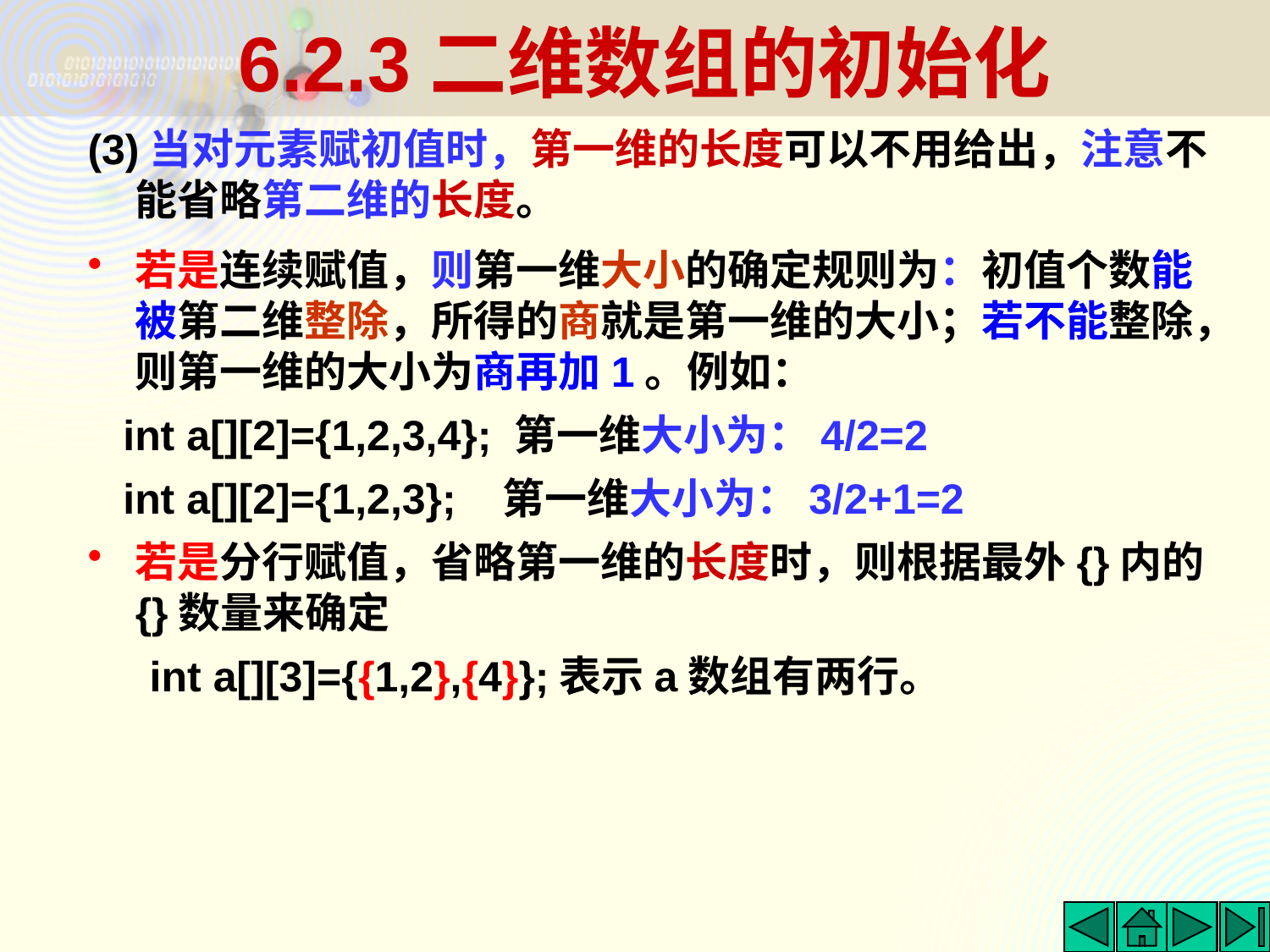

# 6.2.3二维数组的初始化
(3)当对元素赋初值时，第一维的长度可以不用给出，注意不能省略第二维的长度。
若是连续赋值，则第一维大小的确定规则为：初值个数能被第二维整除，所得的商就是第一维的大小；若不能整除，则第一维的大小为商再加1。例如：
   int a[][2]={1,2,3,4}; 第一维大小为：4/2=2
   int a[][2]={1,2,3};   第一维大小为：3/2+1=2
若是分行赋值，省略第一维的长度时，则根据最外{}内的{}数量来确定
　 int a[][3]={{1,2},{4}};表示a数组有两行。